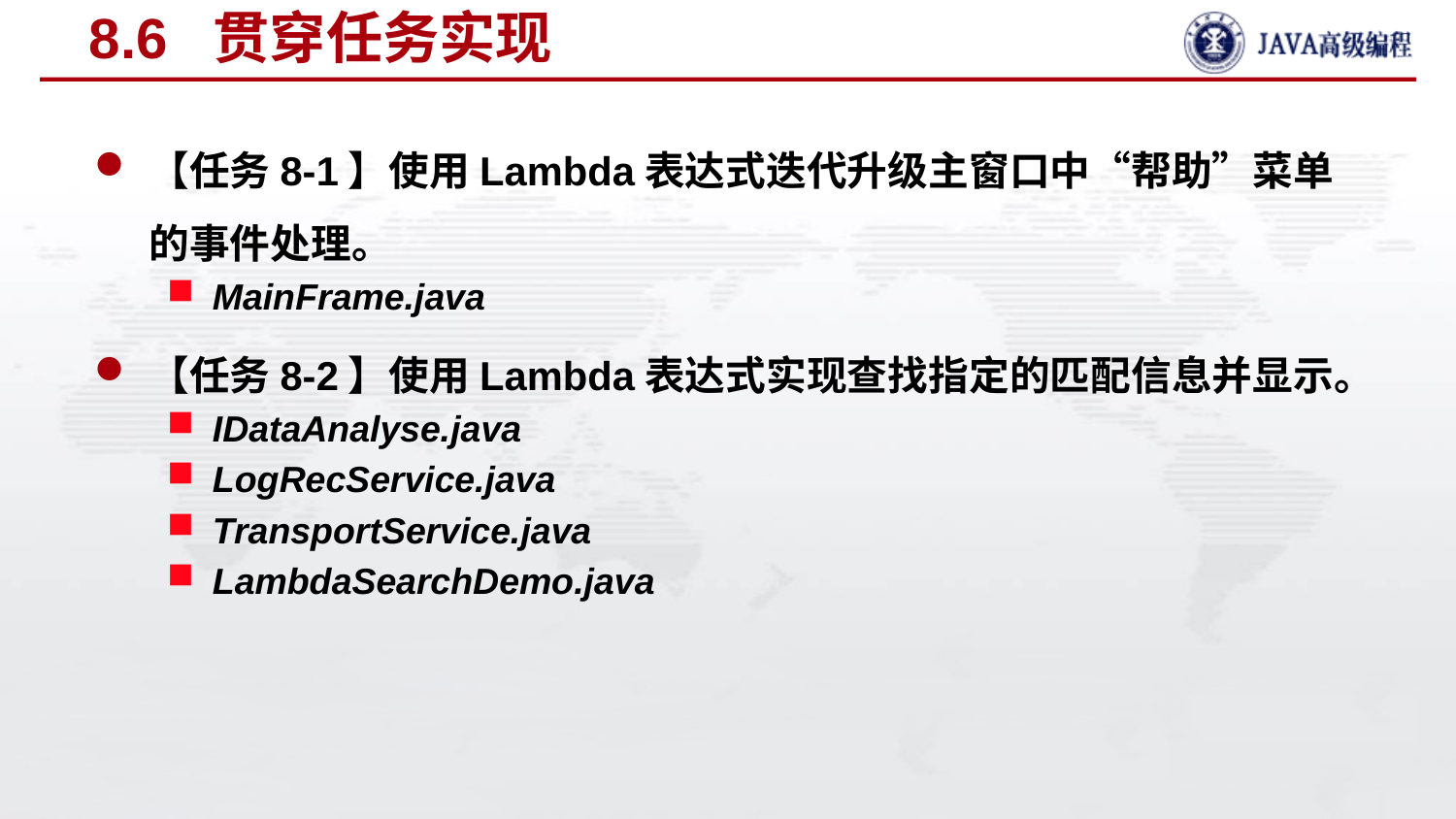

# 8.6  贯穿任务实现
【任务8-1】使用Lambda表达式迭代升级主窗口中“帮助”菜单的事件处理。
MainFrame.java
【任务8-2】使用Lambda表达式实现查找指定的匹配信息并显示。
IDataAnalyse.java
LogRecService.java
TransportService.java
LambdaSearchDemo.java